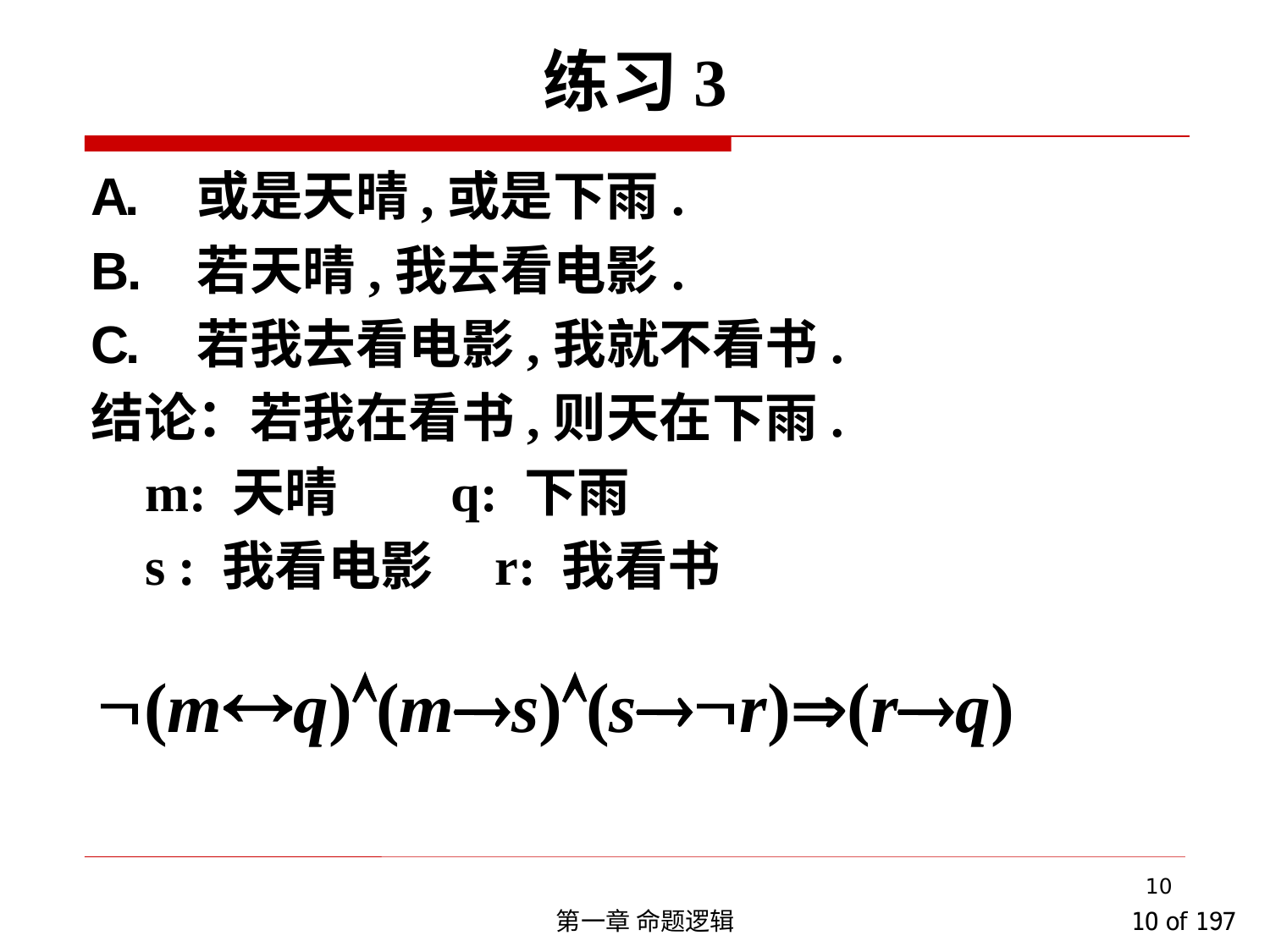

或是天晴,或是下雨.
若天晴,我去看电影.
若我去看电影,我就不看书.
结论：若我在看书,则天在下雨.
    m: 天晴         	q: 下雨
    s : 我看电影    r: 我看书
练习3
¬(m↔q)∧(m→s)∧(s→¬r)⇒(r→q)
10
第一章 命题逻辑
10 of 197